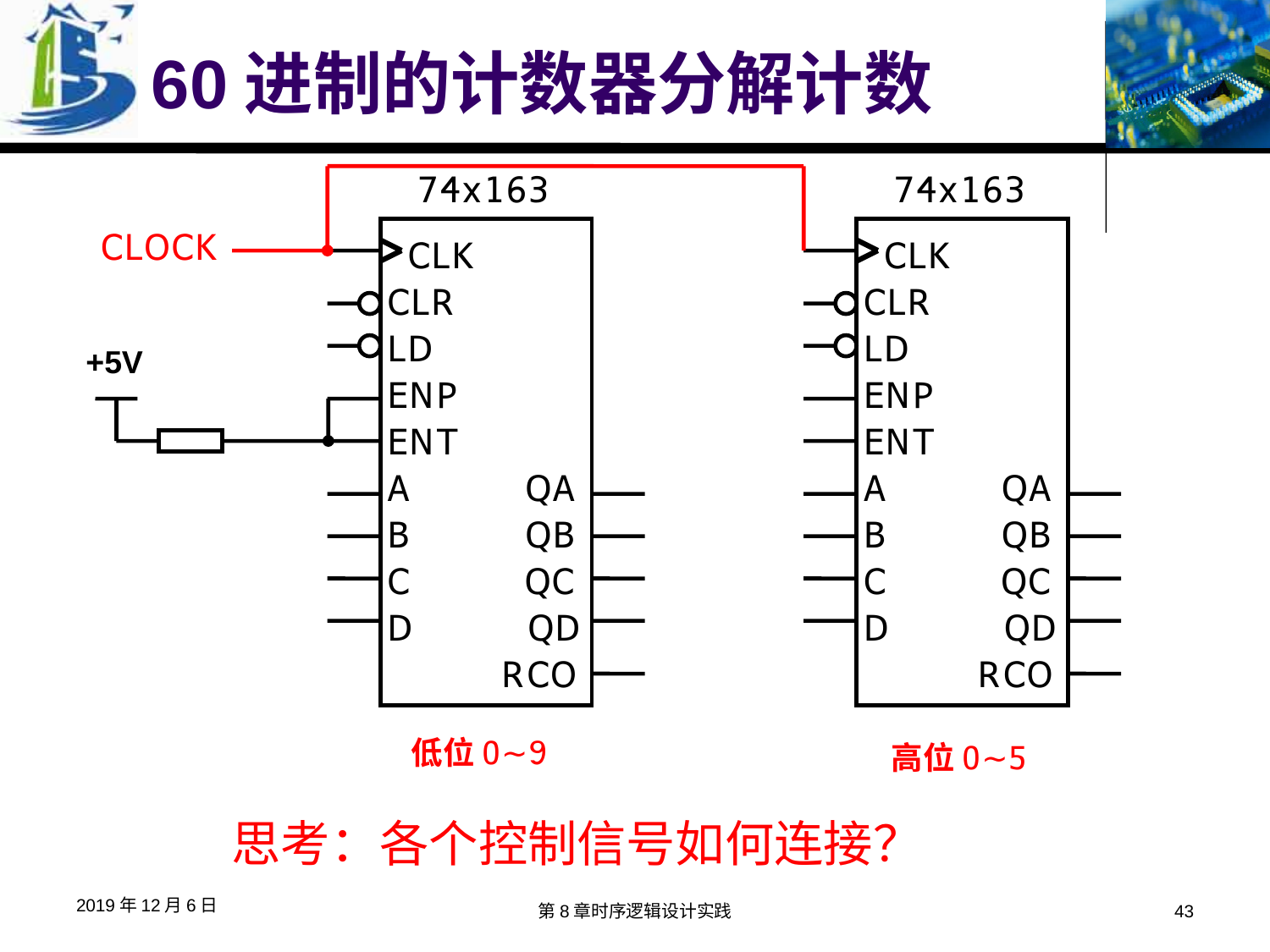

# 60进制的计数器分解计数
74x163
  CLK
CLR
LD
ENP
ENT
A           QA
B           QB
C           QC
D           QD
           RCO

74x163
  CLK
CLR
LD
ENP
ENT
A           QA
B           QB
C           QC
D           QD
           RCO

CLOCK

+5V

低位0~9
高位0~5
思考：各个控制信号如何连接？
2019年12月6日
第8章时序逻辑设计实践
43